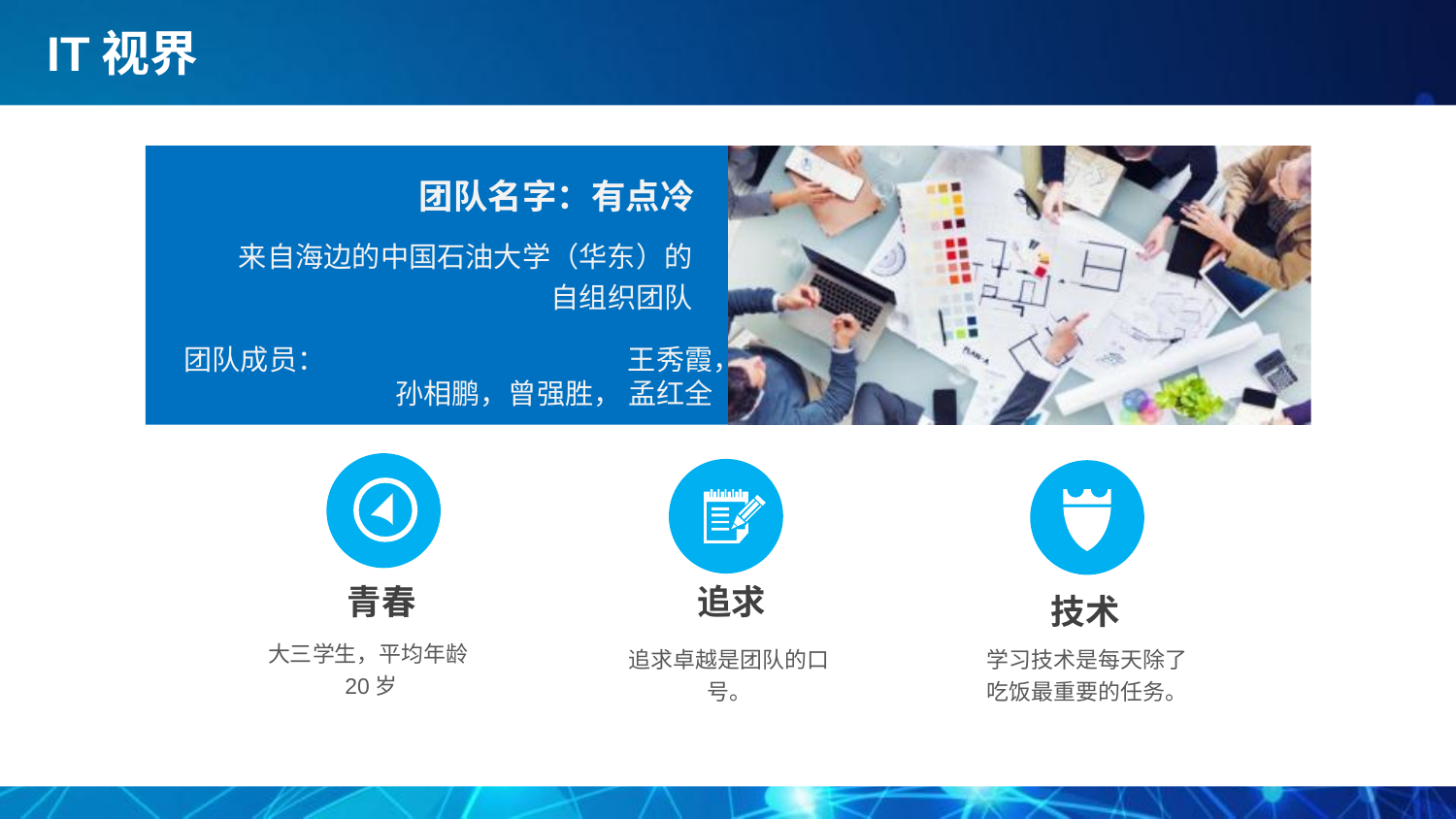

团队名字：有点冷
来自海边的中国石油大学（华东）的自组织团队
团队成员：                                                王秀霞，孙相鹏，曾强胜， 孟红全

青春
追求
技术
大三学生，平均年龄20岁
追求卓越是团队的口号。
学习技术是每天除了吃饭最重要的任务。